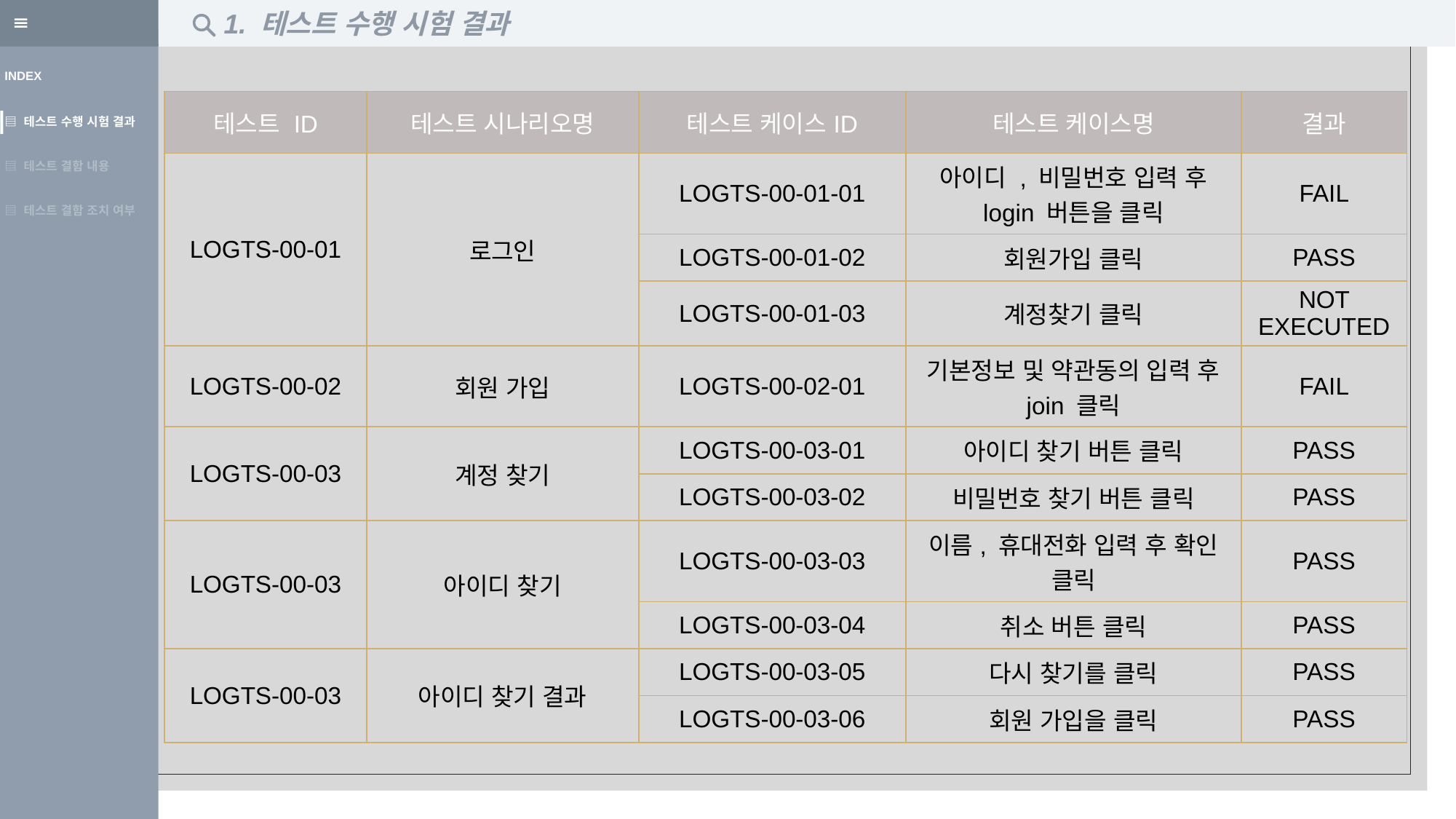

1. 테스트 수행 시험 결과

| INDEX |
| --- |
| ▤ 테스트 수행 시험 결과 |
| ▤ 테스트 결함 내용 |
| ▤ 테스트 결함 조치 여부 |
| 테스트 ID | 테스트 시나리오명 | 테스트 케이스ID | 테스트 케이스명 | 결과 |
| --- | --- | --- | --- | --- |
| LOGTS-00-01 | 로그인 | LOGTS-00-01-01 | 아이디 , 비밀번호 입력 후 login 버튼을 클릭 | FAIL |
|  |  | LOGTS-00-01-02 | 회원가입 클릭 | PASS |
|  |  | LOGTS-00-01-03 | 계정찾기 클릭 | NOT EXECUTED |
| LOGTS-00-02 | 회원 가입 | LOGTS-00-02-01 | 기본정보 및 약관동의 입력 후 join 클릭 | FAIL |
| LOGTS-00-03 | 계정 찾기 | LOGTS-00-03-01 | 아이디 찾기 버튼 클릭 | PASS |
|  |  | LOGTS-00-03-02 | 비밀번호 찾기 버튼 클릭 | PASS |
| LOGTS-00-03 | 아이디 찾기 | LOGTS-00-03-03 | 이름, 휴대전화 입력 후 확인 클릭 | PASS |
|  |  | LOGTS-00-03-04 | 취소 버튼 클릭 | PASS |
| LOGTS-00-03 | 아이디 찾기 결과 | LOGTS-00-03-05 | 다시 찾기를 클릭 | PASS |
|  |  | LOGTS-00-03-06 | 회원 가입을 클릭 | PASS |